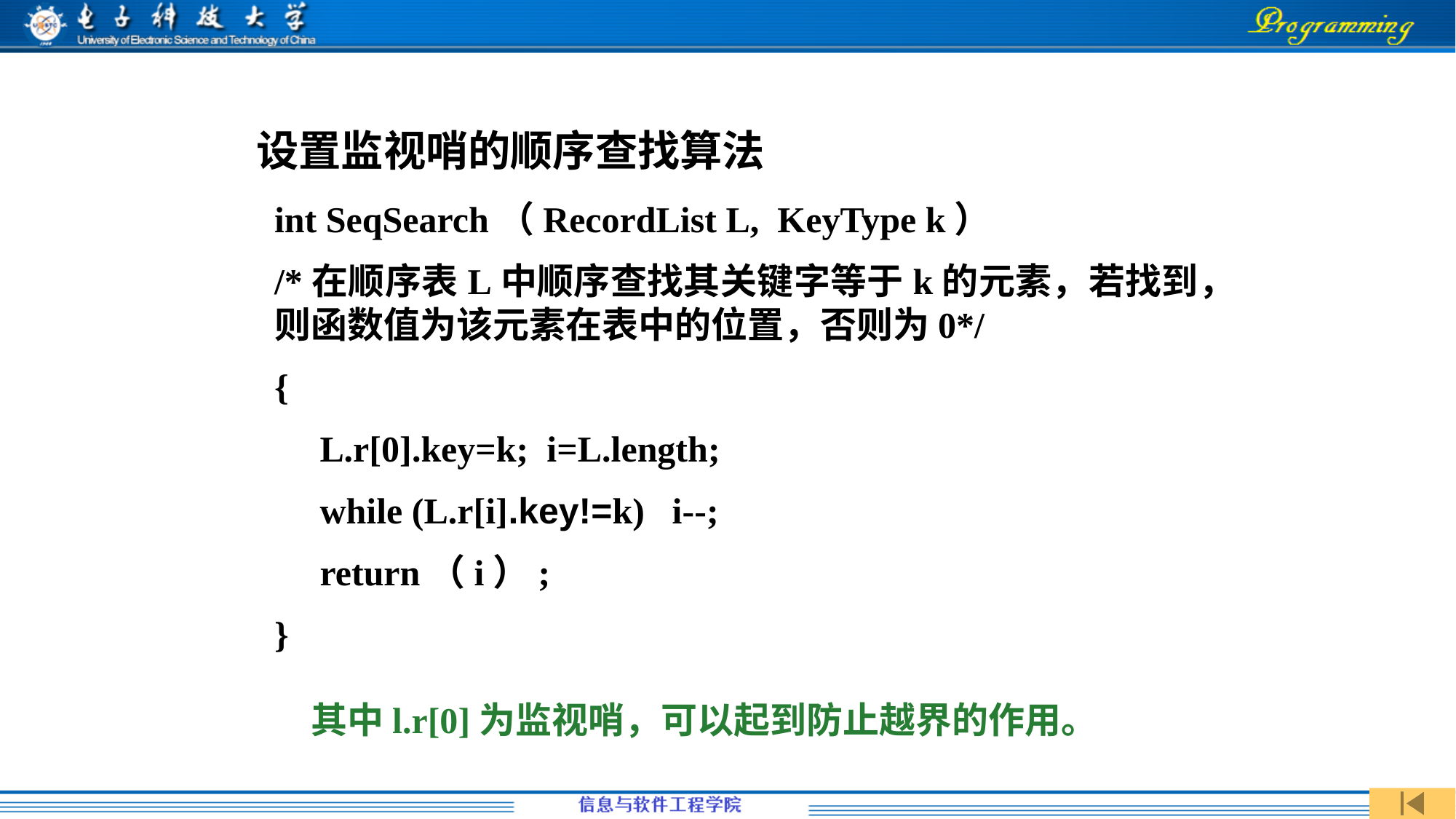

设置监视哨的顺序查找算法
int SeqSearch（RecordList L,  KeyType k）
/*在顺序表L中顺序查找其关键字等于k的元素，若找到，则函数值为该元素在表中的位置，否则为0*/
{
     L.r[0].key=k;  i=L.length;
     while (L.r[i].key!=k)   i--;
     return（i）;
}
其中l.r[0]为监视哨，可以起到防止越界的作用。